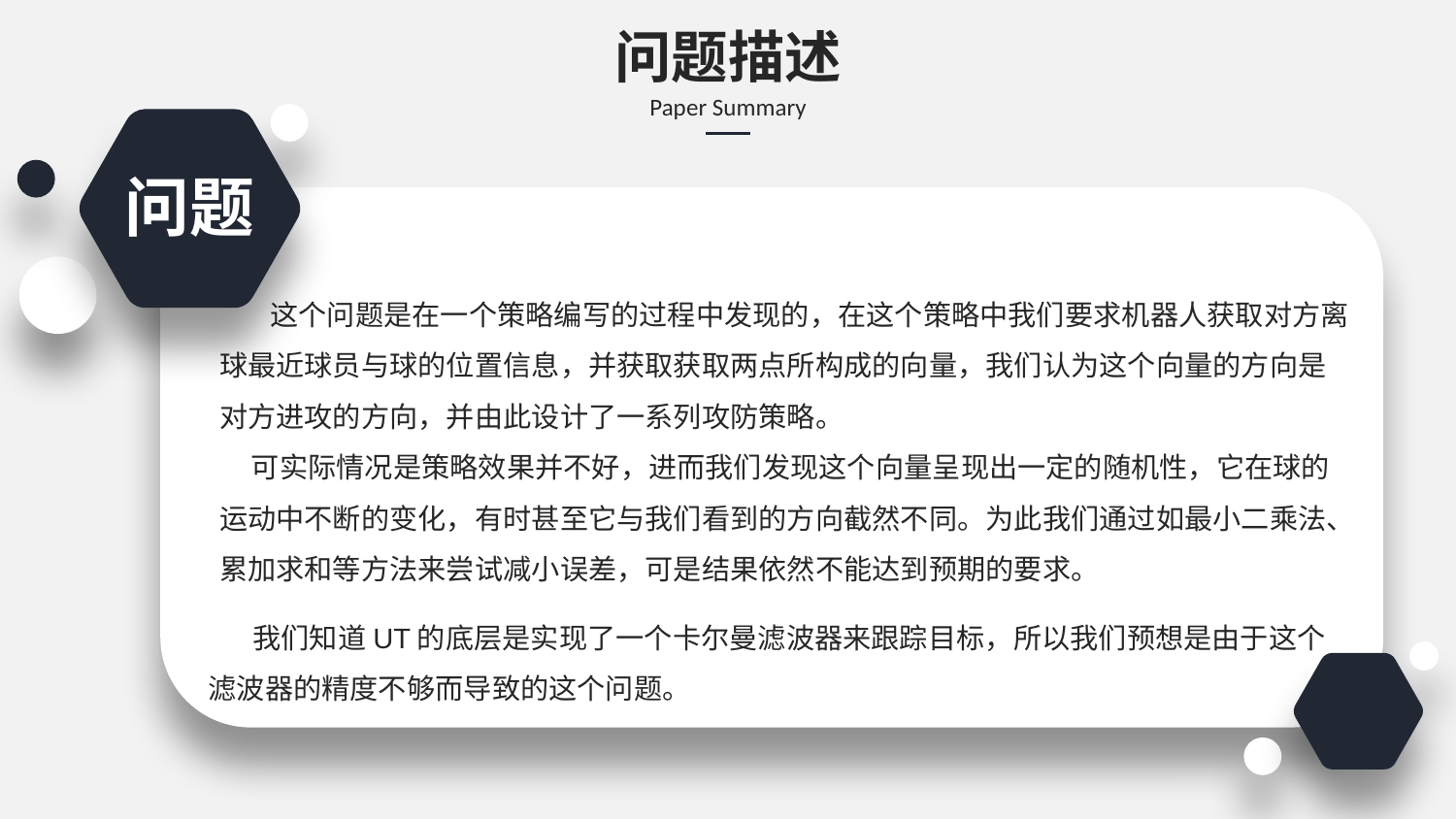

问题描述
Paper Summary

问题

       这个问题是在一个策略编写的过程中发现的，在这个策略中我们要求机器人获取对方离球最近球员与球的位置信息，并获取获取两点所构成的向量，我们认为这个向量的方向是对方进攻的方向，并由此设计了一系列攻防策略。
    可实际情况是策略效果并不好，进而我们发现这个向量呈现出一定的随机性，它在球的运动中不断的变化，有时甚至它与我们看到的方向截然不同。为此我们通过如最小二乘法、累加求和等方法来尝试减小误差，可是结果依然不能达到预期的要求。
      我们知道UT的底层是实现了一个卡尔曼滤波器来跟踪目标，所以我们预想是由于这个滤波器的精度不够而导致的这个问题。